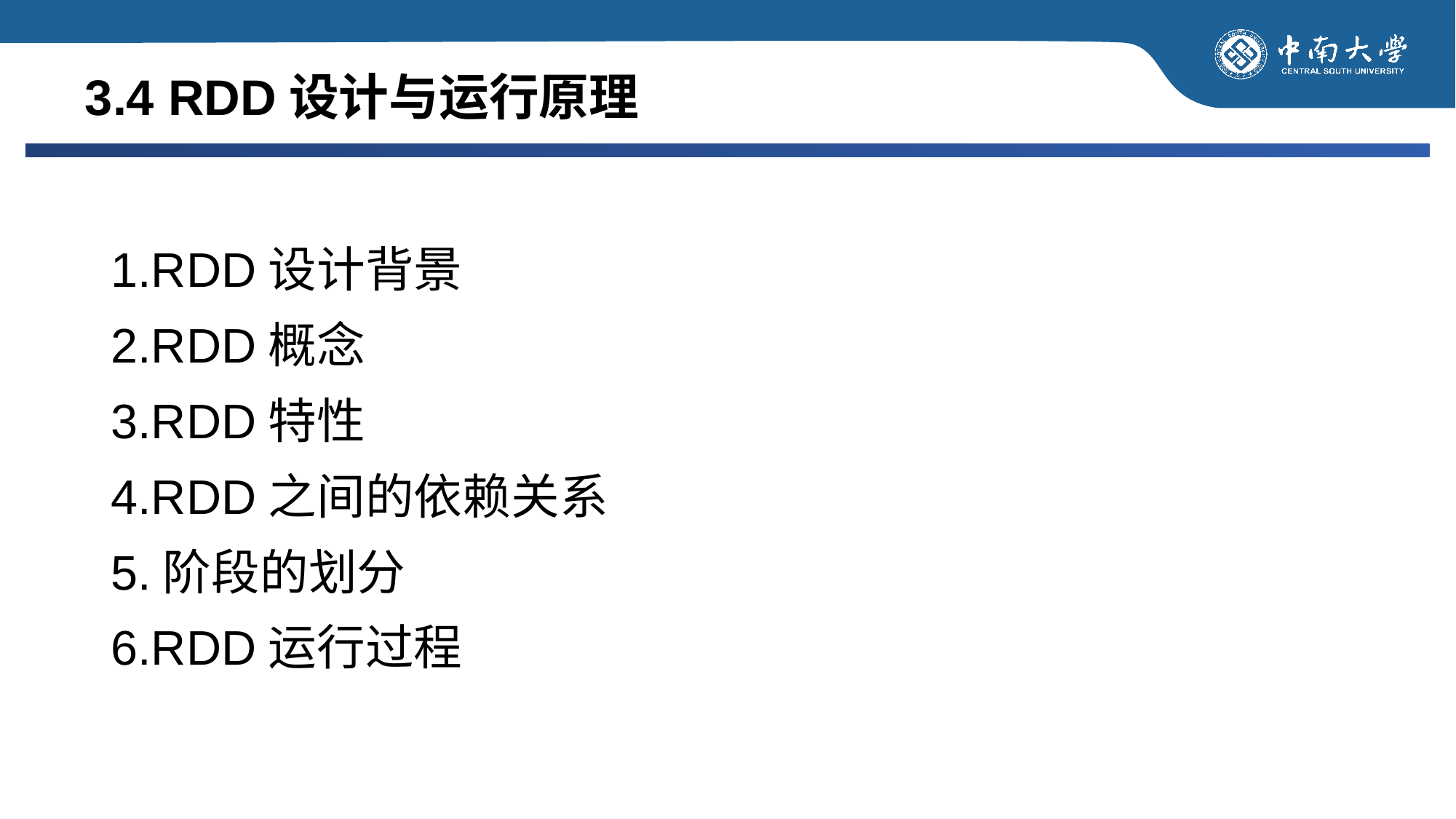

# 3.4 RDD设计与运行原理
1.RDD设计背景
2.RDD概念
3.RDD特性
4.RDD之间的依赖关系
5.阶段的划分
6.RDD运行过程